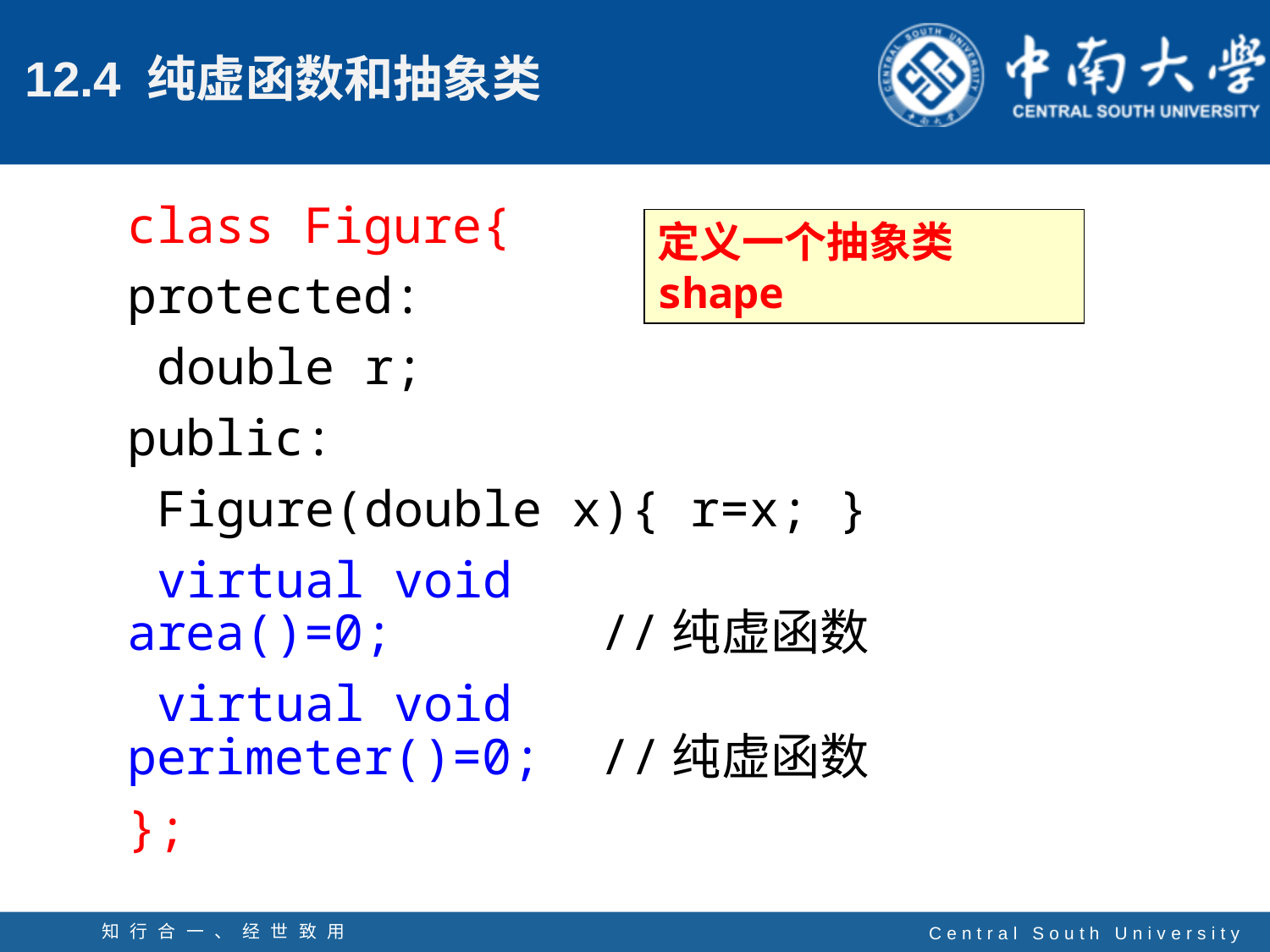

class Figure{
protected:
 double r;
public:
 Figure(double x){ r=x; }
 virtual void area()=0;       //纯虚函数
 virtual void perimeter()=0;  //纯虚函数
};
定义一个抽象类shape

知行合一、经世致用
自强不息 厚德载物
Central South University